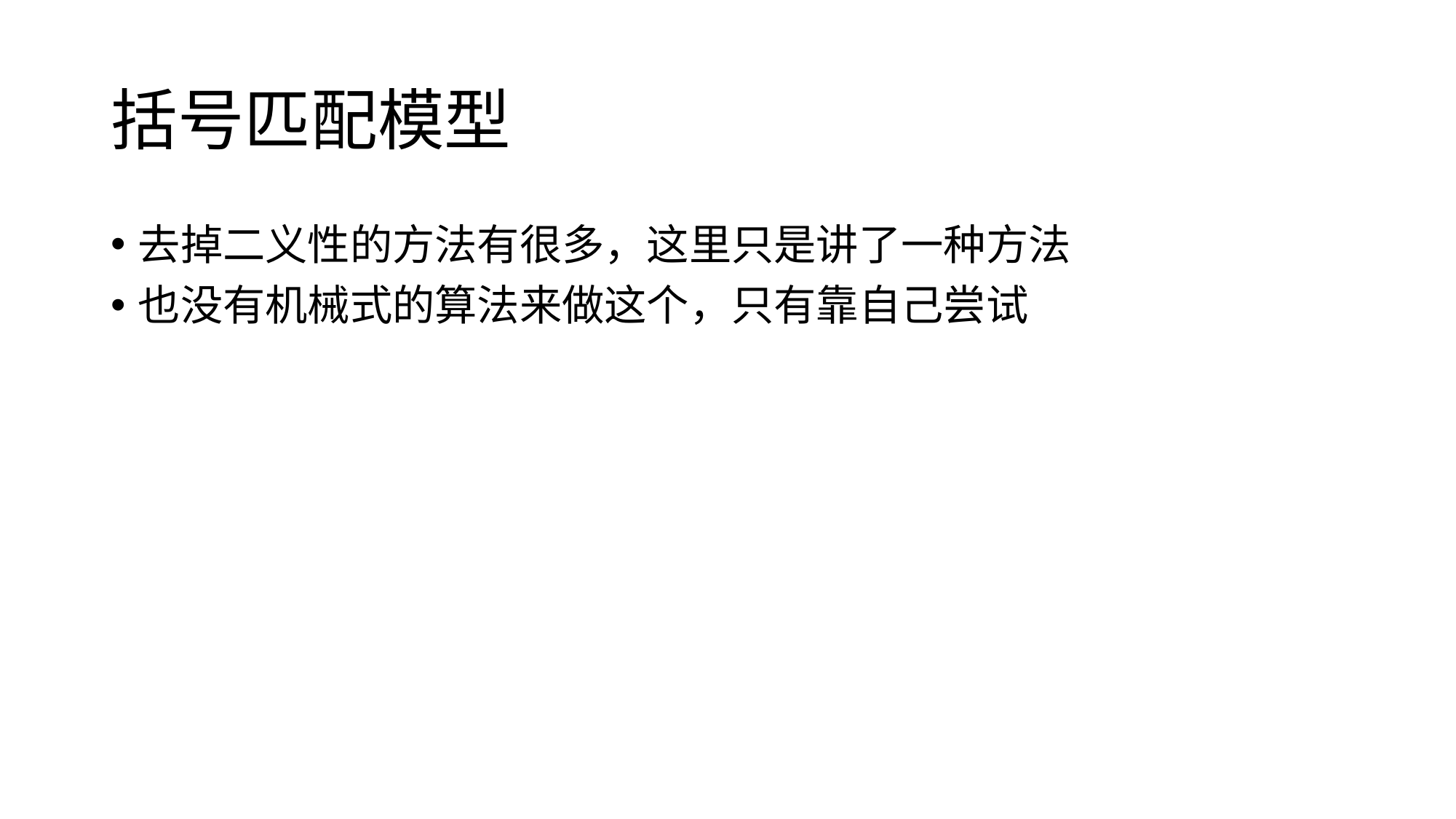

# 括号匹配模型
去掉二义性的方法有很多，这里只是讲了一种方法
也没有机械式的算法来做这个，只有靠自己尝试